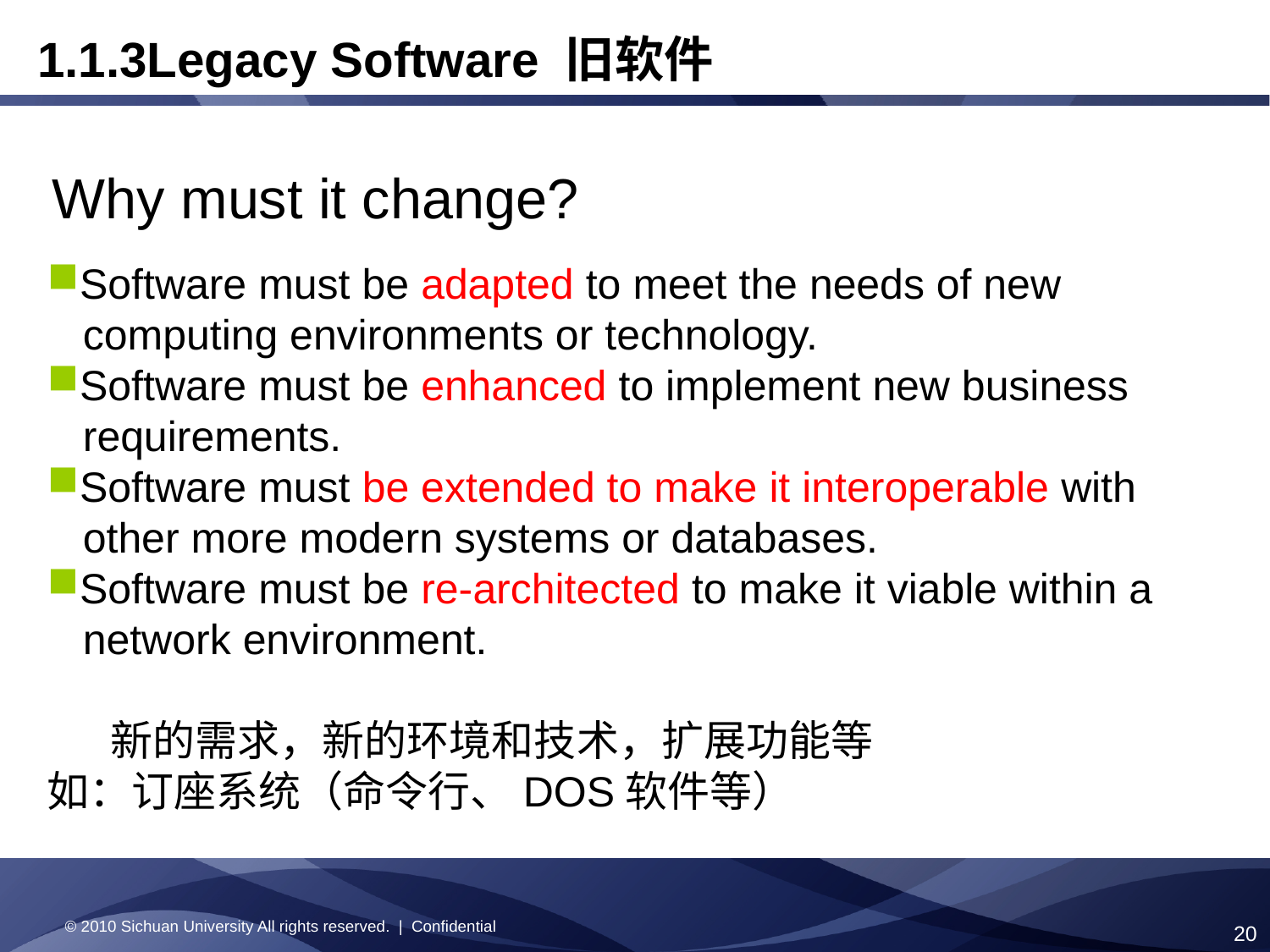

1.1.3Legacy Software 旧软件
Why must it change?
Software must be adapted to meet the needs of new
   computing environments or technology.
Software must be enhanced to implement new business
   requirements.
Software must be extended to make it interoperable with
   other more modern systems or databases.
Software must be re-architected to make it viable within a
   network environment.

新的需求，新的环境和技术，扩展功能等
如：订座系统（命令行、DOS软件等）
© 2010 Sichuan University All rights reserved.  |  Confidential
20